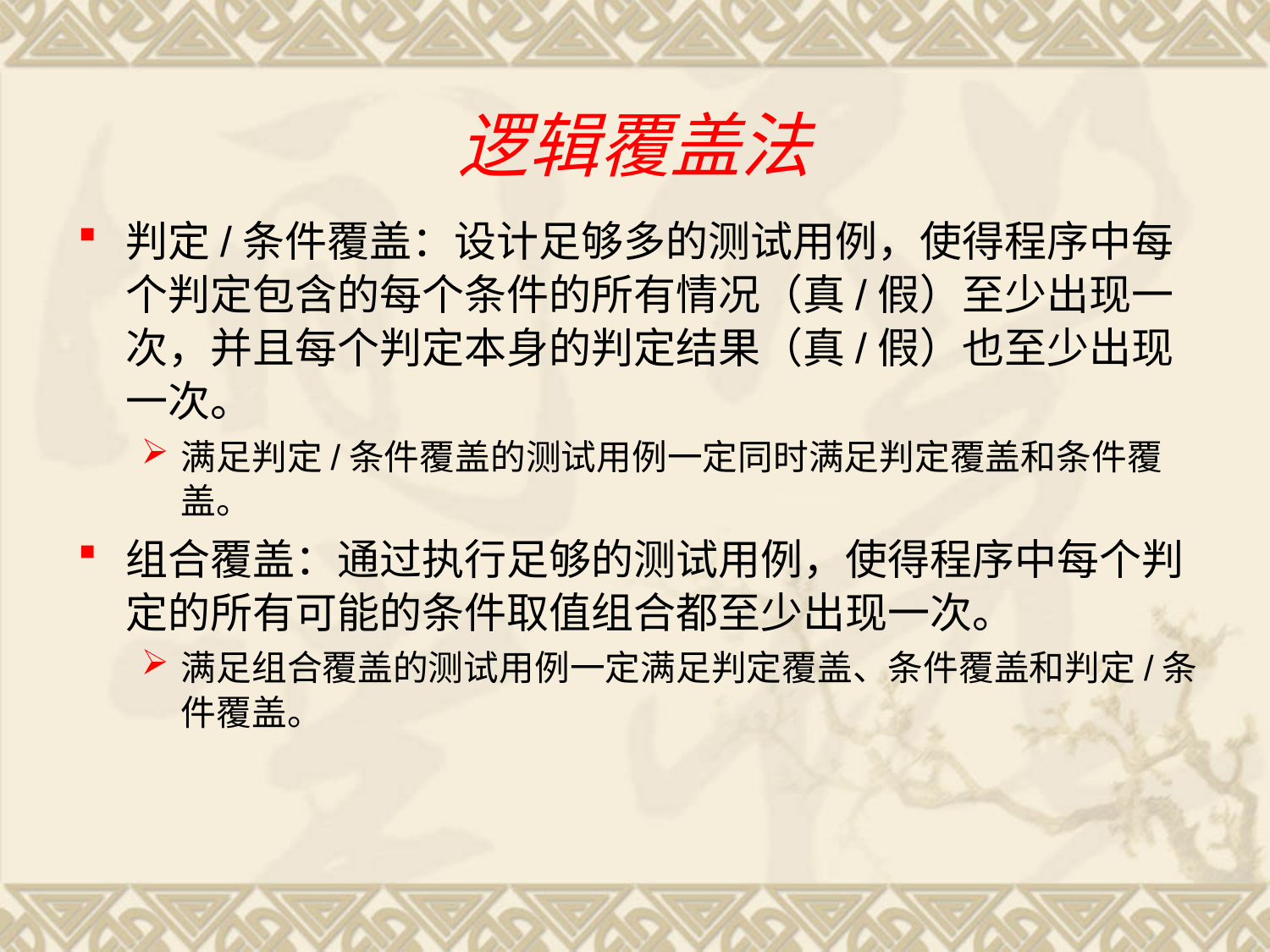

# 逻辑覆盖法
判定/条件覆盖：设计足够多的测试用例，使得程序中每个判定包含的每个条件的所有情况（真/假）至少出现一次，并且每个判定本身的判定结果（真/假）也至少出现一次。
满足判定/条件覆盖的测试用例一定同时满足判定覆盖和条件覆盖。
组合覆盖：通过执行足够的测试用例，使得程序中每个判定的所有可能的条件取值组合都至少出现一次。
满足组合覆盖的测试用例一定满足判定覆盖、条件覆盖和判定/条件覆盖。